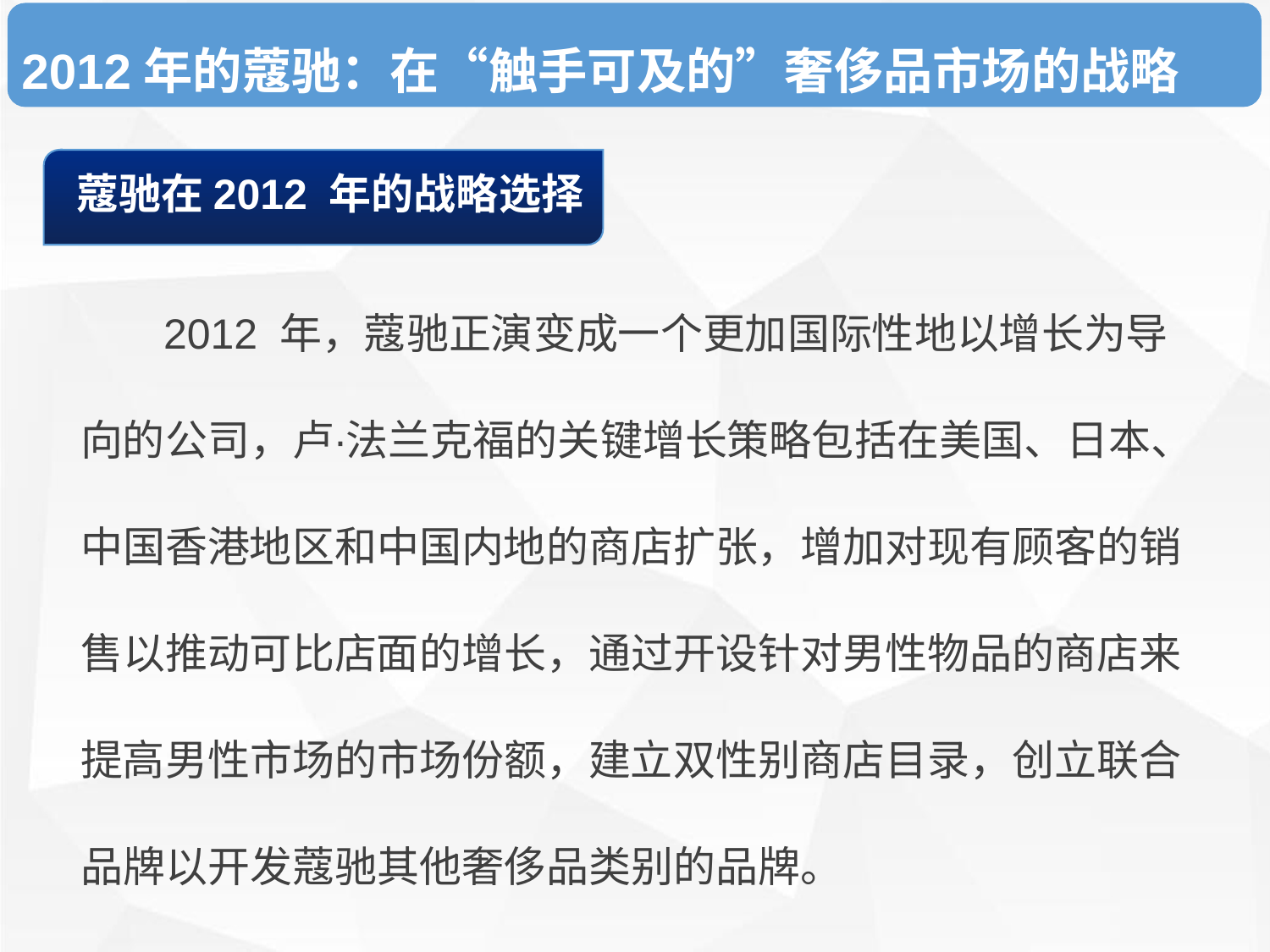

2012年的蔻驰：在“触手可及的”奢侈品市场的战略

蔻驰在2012 年的战略选择
       2012 年，蔻驰正演变成一个更加国际性地以增长为导向的公司，卢∙法兰克福的关键增长策略包括在美国、日本、中国香港地区和中国内地的商店扩张，增加对现有顾客的销售以推动可比店面的增长，通过开设针对男性物品的商店来提高男性市场的市场份额，建立双性别商店目录，创立联合品牌以开发蔻驰其他奢侈品类别的品牌。